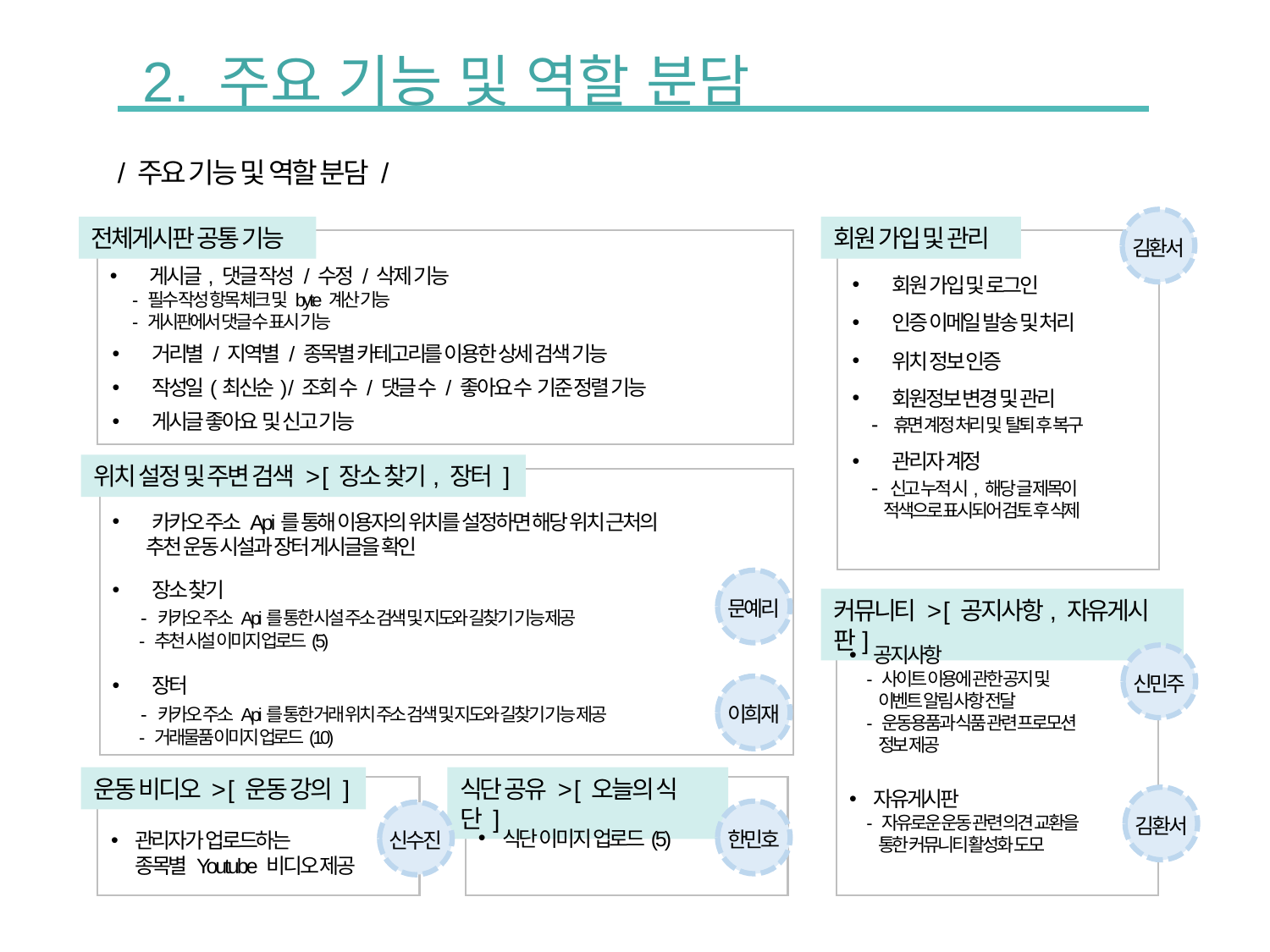

2. 주요 기능 및 역할 분담

/ 주요 기능 및 역할 분담 /

김환서
전체게시판 공통 기능
회원 가입 및 관리

게시글, 댓글 작성 / 수정 / 삭제 기능
        -  필수 작성 항목 체크 및 byte 계산 기능
        -  게시판에서 댓글 수 표시 기능
회원 가입 및 로그인
인증 이메일 발송 및 처리
거리별 / 지역별 / 종목별 카테고리를 이용한 상세 검색 기능
위치 정보 인증
작성일(최신순) / 조회 수 / 댓글 수 / 좋아요 수  기준 정렬 기능
회원정보 변경 및 관리
     -   휴면 계정 처리 및  탈퇴 후 복구
게시글 좋아요 및 신고 기능
관리자 계정
     -  신고 누적 시, 해당 글 제목이
          적색으로 표시되어 검토 후 삭제

위치 설정 및 주변 검색 > [ 장소 찾기, 장터 ]

카카오 주소 Api를 통해 이용자의 위치를 설정하면 해당 위치 근처의
        추천 운동 시설과 장터 게시글을 확인

문예리
장소 찾기
       -  카카오 주소 Api를 통한 시설 주소 검색 및 지도와 길찾기 기능 제공
          -  추천 시설 이미지 업로드(5)
커뮤니티 > [ 공지사항, 자유게시판]

공지사항
      -  사이트 이용에 관한 공지 및
         이벤트 알림 사항 전달
      -  운동용품과 식품 관련 프로모션
         정보 제공

신민주
장터
       -  카카오 주소 Api를 통한 거래 위치 주소 검색 및 지도와 길찾기 기능 제공
          -  거래물품 이미지 업로드(10)

이희재
운동 비디오 > [ 운동 강의 ]
식단 공유 > [ 오늘의 식단 ]

자유게시판
      -  자유로운 운동 관련 의견 교환을
         통한 커뮤니티 활성화 도모

김환서

한민호

신수진
식단 이미지 업로드(5)
관리자가 업로드하는
     종목별 Youtube 비디오 제공